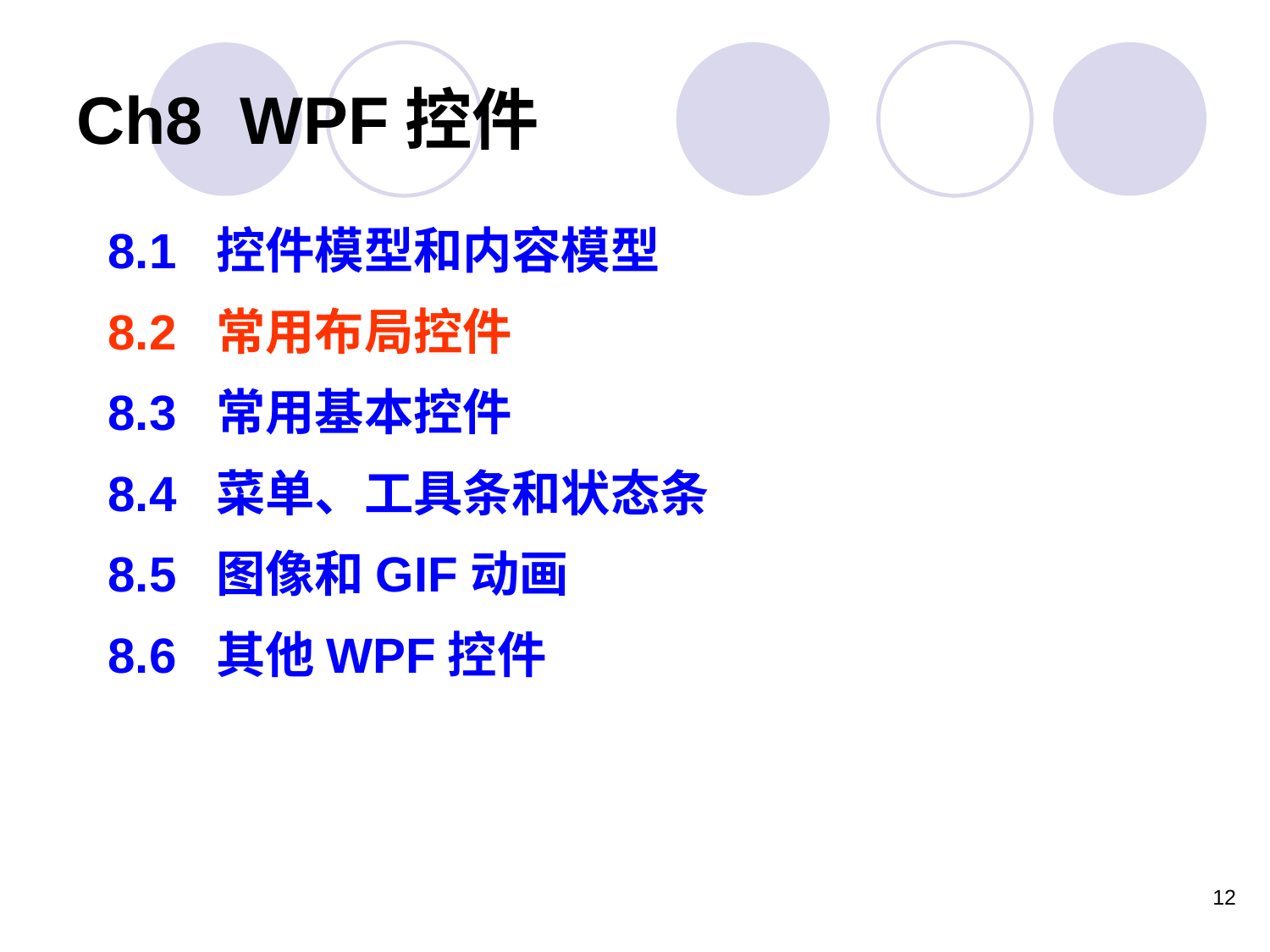

Ch8  WPF控件
8.1  控件模型和内容模型
8.2  常用布局控件
8.3  常用基本控件
8.4  菜单、工具条和状态条
8.5  图像和GIF动画
8.6  其他WPF控件
12